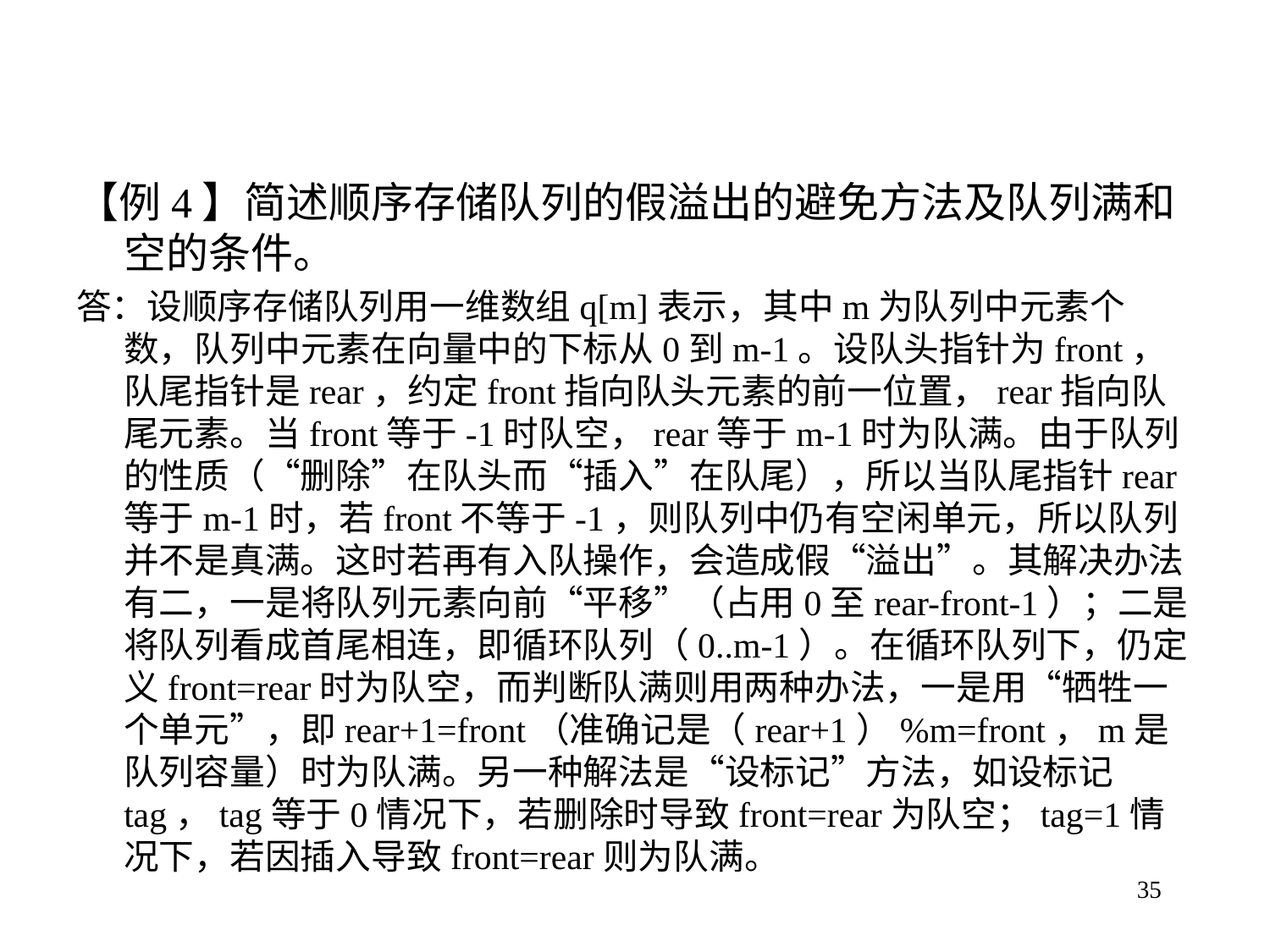

【例4】简述顺序存储队列的假溢出的避免方法及队列满和空的条件。
答：设顺序存储队列用一维数组q[m]表示，其中m为队列中元素个数，队列中元素在向量中的下标从0到m-1。设队头指针为front，队尾指针是rear，约定front指向队头元素的前一位置，rear指向队尾元素。当front等于-1时队空，rear等于m-1时为队满。由于队列的性质（“删除”在队头而“插入”在队尾），所以当队尾指针rear等于m-1时，若front不等于-1，则队列中仍有空闲单元，所以队列并不是真满。这时若再有入队操作，会造成假“溢出”。其解决办法有二，一是将队列元素向前“平移”（占用0至rear-front-1）；二是将队列看成首尾相连，即循环队列（0..m-1）。在循环队列下，仍定义front=rear时为队空，而判断队满则用两种办法，一是用“牺牲一个单元”，即rear+1=front（准确记是（rear+1）%m=front，m是队列容量）时为队满。另一种解法是“设标记”方法，如设标记tag，tag等于0情况下，若删除时导致front=rear为队空；tag=1情况下，若因插入导致front=rear则为队满。
35